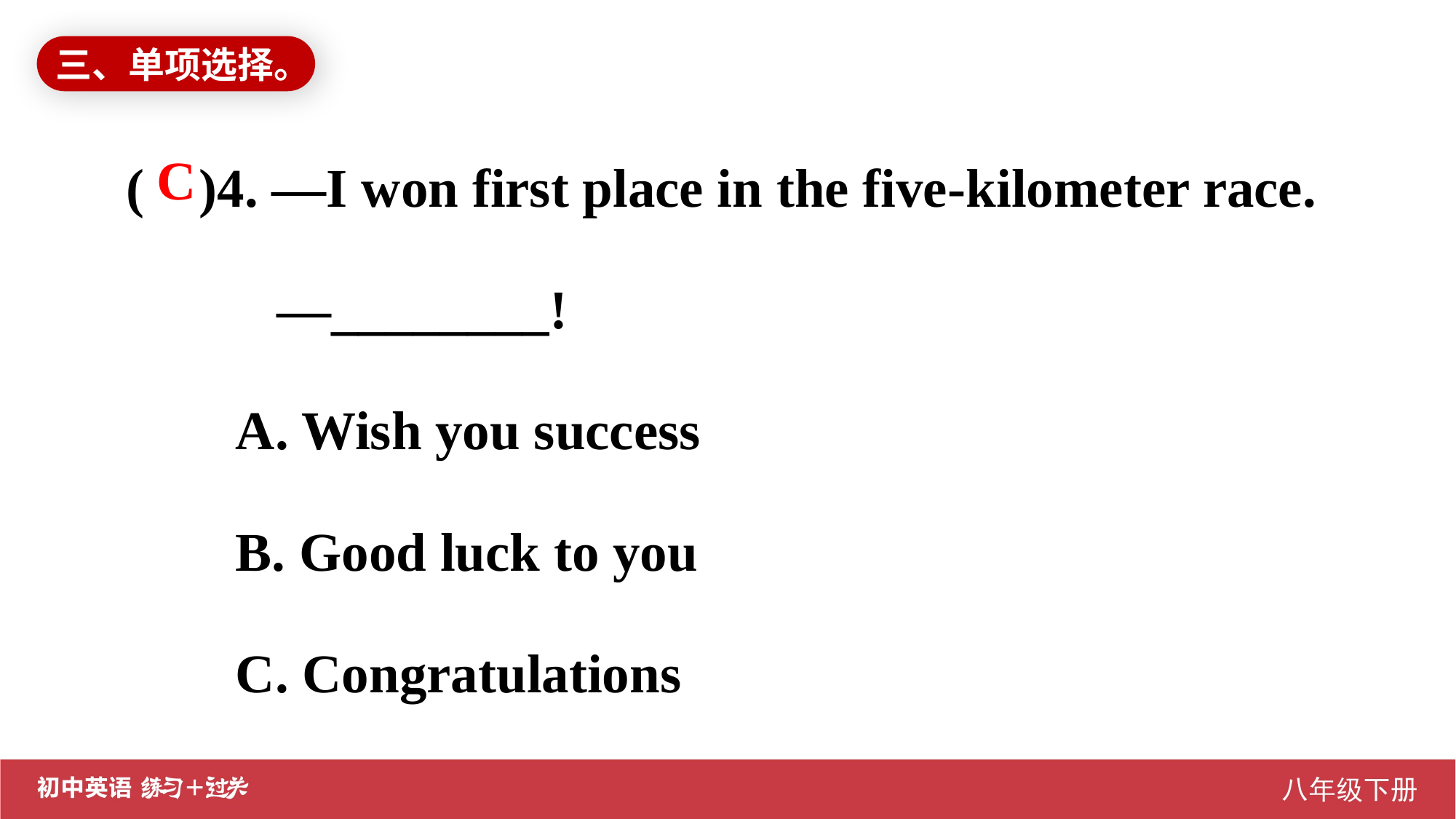

三、单项选择。
(    )4. —I won first place in the five-kilometer race.
           —________!
	A. Wish you success
        B. Good luck to you
        C. Congratulations
C